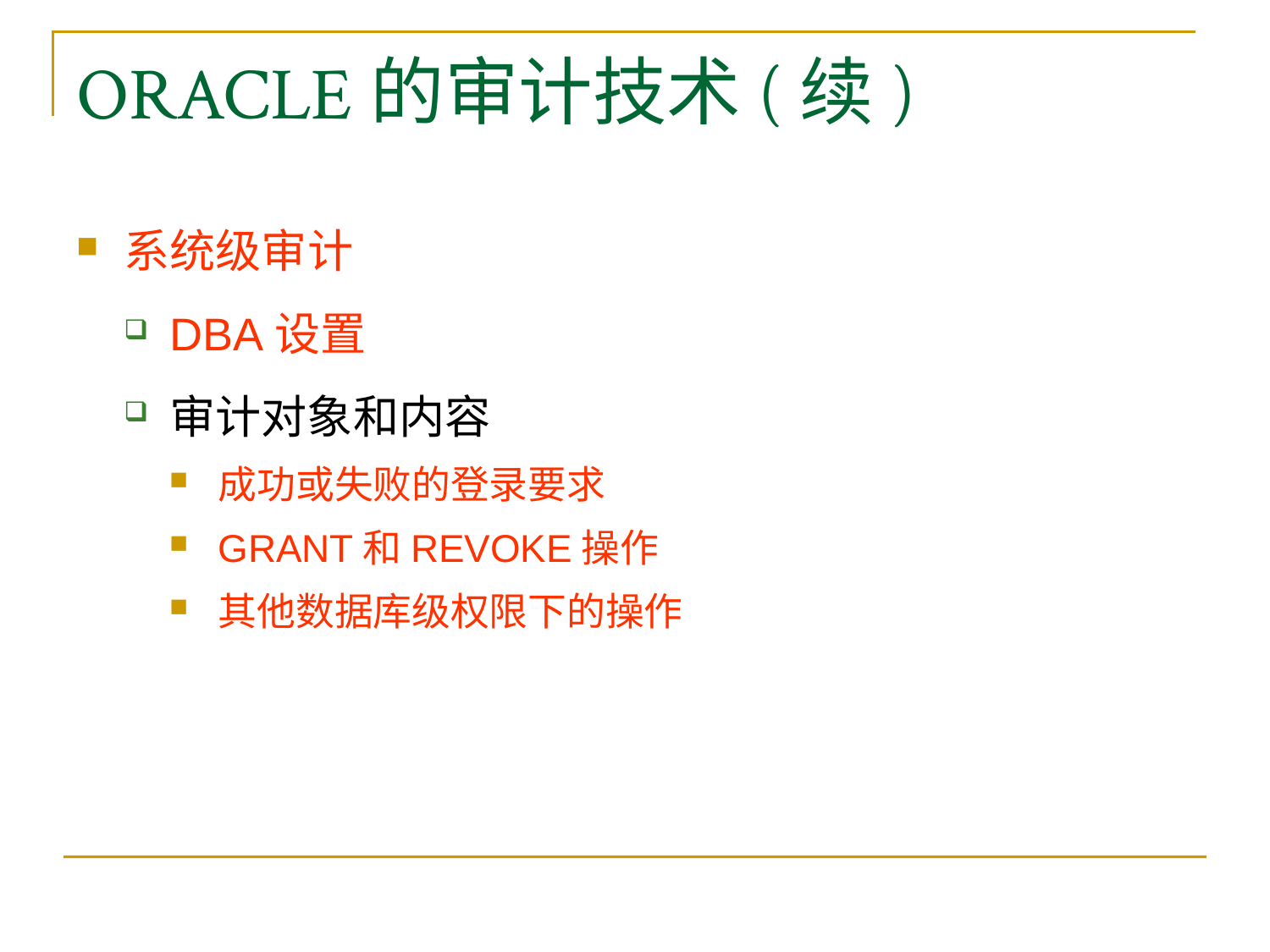

# ORACLE的审计技术(续)
系统级审计
DBA设置
审计对象和内容
成功或失败的登录要求
GRANT和REVOKE操作
其他数据库级权限下的操作